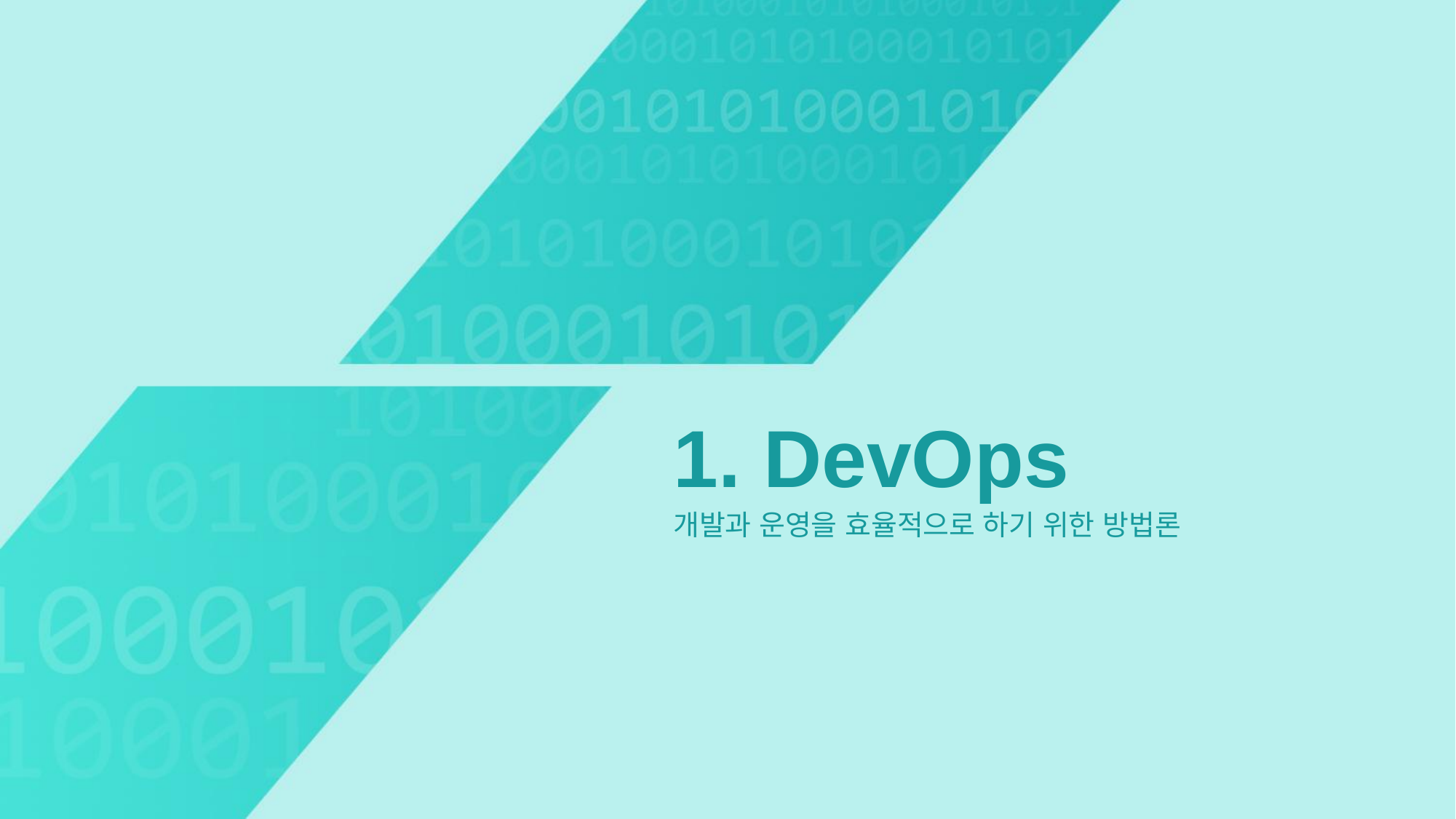

1. DevOps
개발과 운영을 효율적으로 하기 위한 방법론